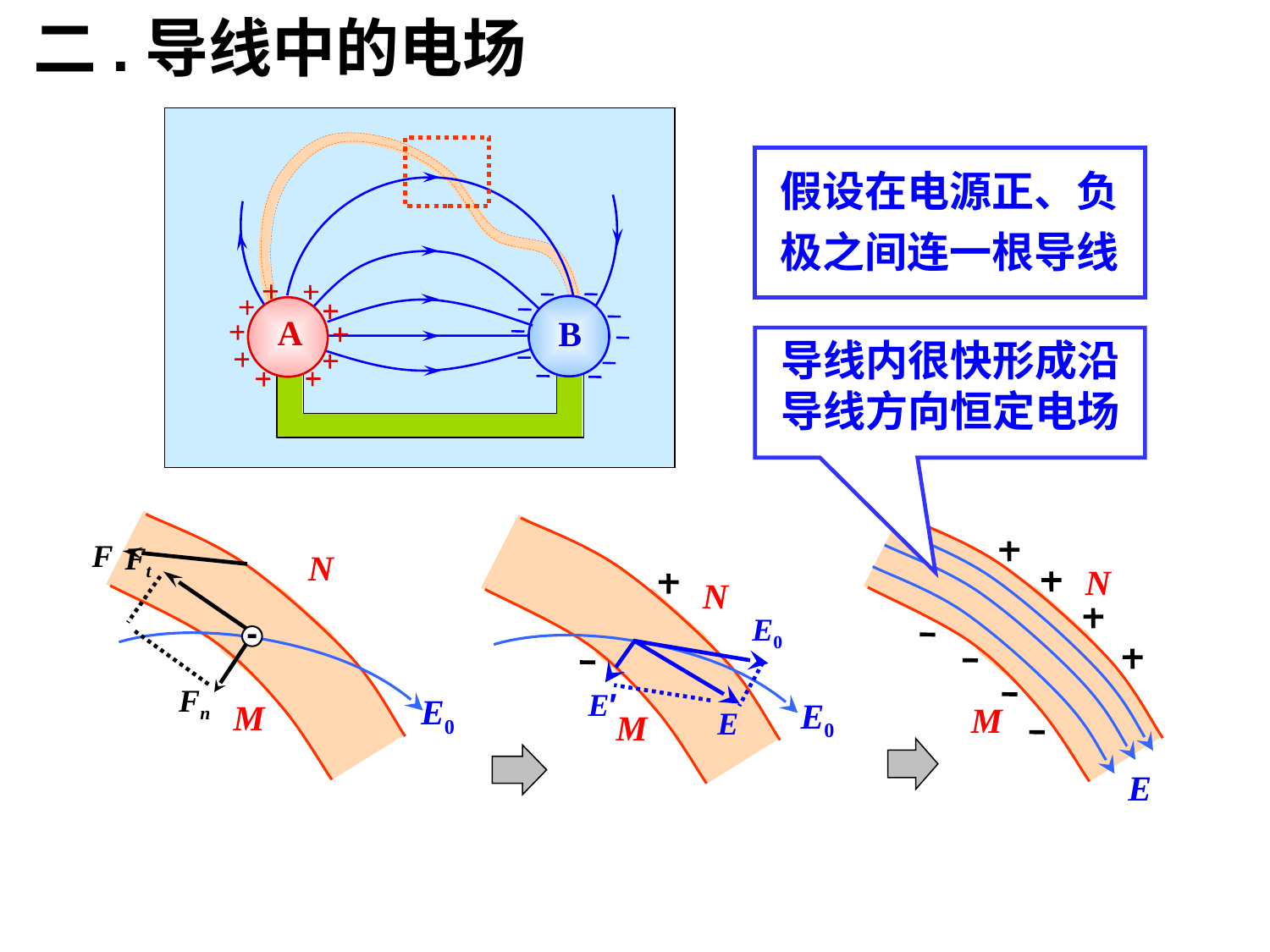

二.导线中的电场

假设在电源正、负极之间连一根导线

B

A

导线内很快形成沿导线方向恒定电场

N

M

E

N

E0

M

F

Ft

Fn
N

E0

E

E′

E0

M